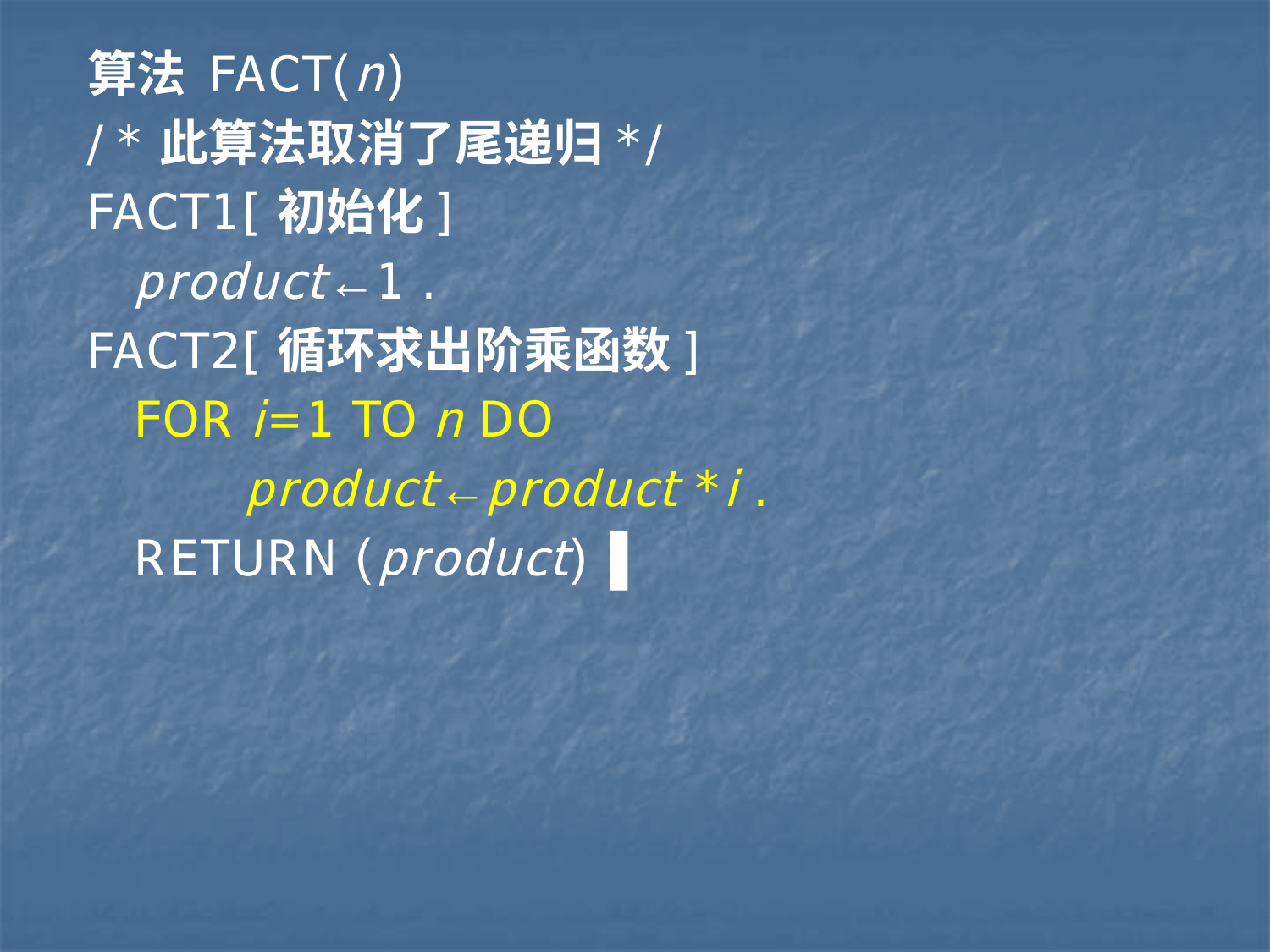

算法 FACT(n)
/*此算法取消了尾递归*/
FACT1[初始化]
	product←1 .
FACT2[循环求出阶乘函数]
	FOR i=1 TO n DO
           product←product *i .
	RETURN (product)▐